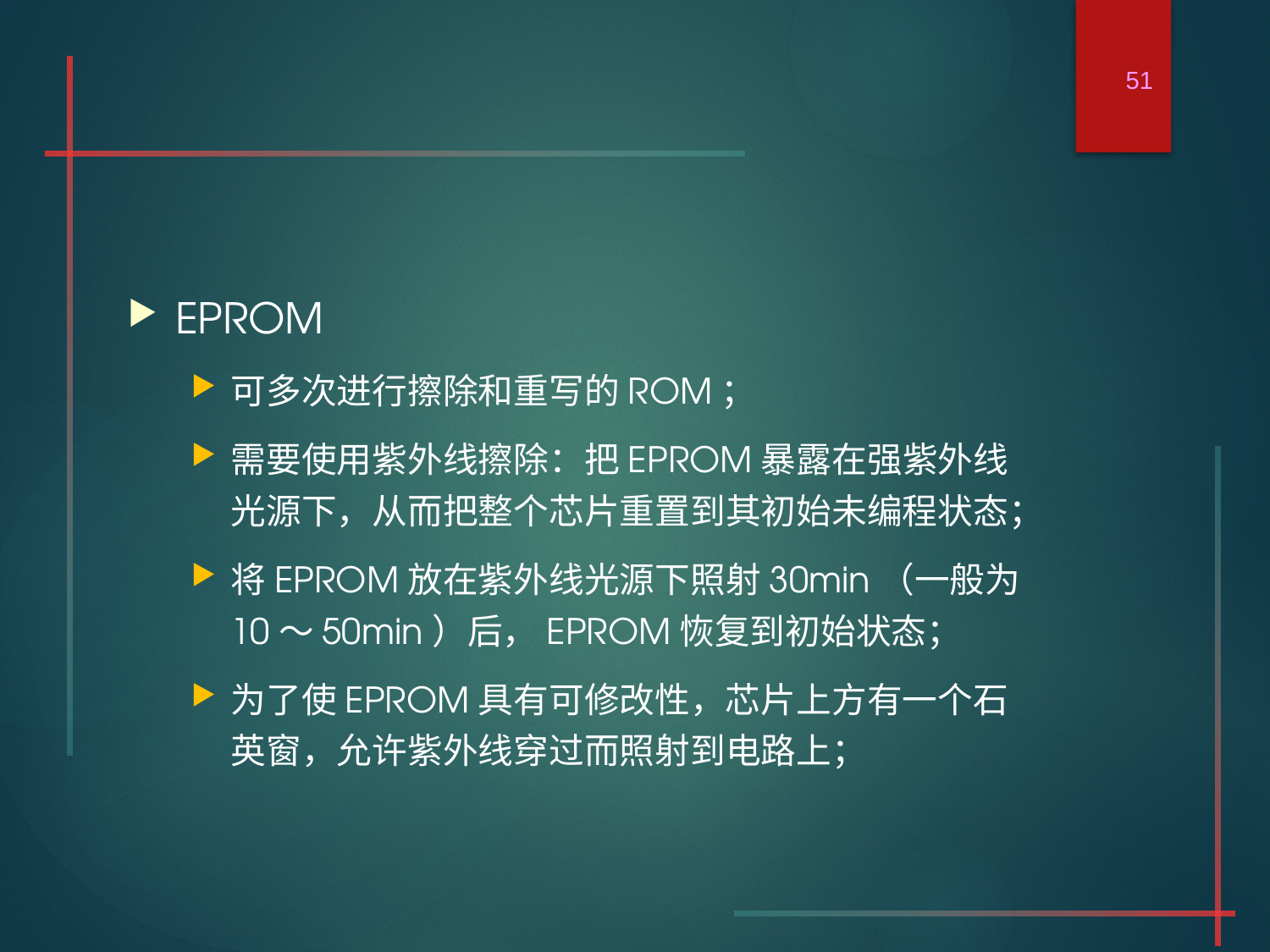

51
#
EPROM
可多次进行擦除和重写的ROM；
需要使用紫外线擦除：把EPROM暴露在强紫外线光源下，从而把整个芯片重置到其初始未编程状态；
将EPROM放在紫外线光源下照射30min（一般为10～50min）后，EPROM恢复到初始状态；
为了使EPROM具有可修改性，芯片上方有一个石英窗，允许紫外线穿过而照射到电路上；